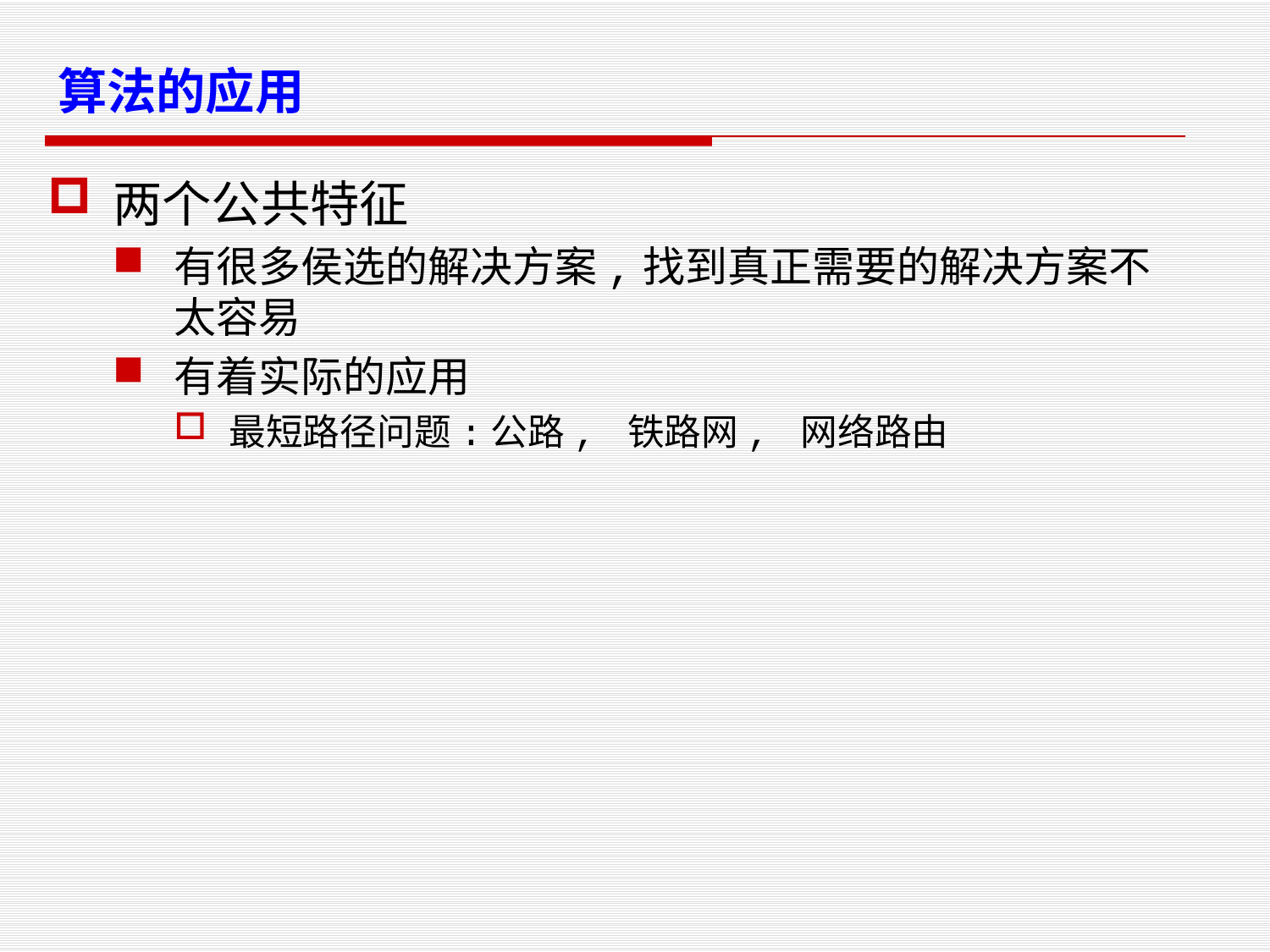

# 算法的应用
两个公共特征
有很多侯选的解决方案,找到真正需要的解决方案不太容易
有着实际的应用
最短路径问题:公路, 铁路网, 网络路由